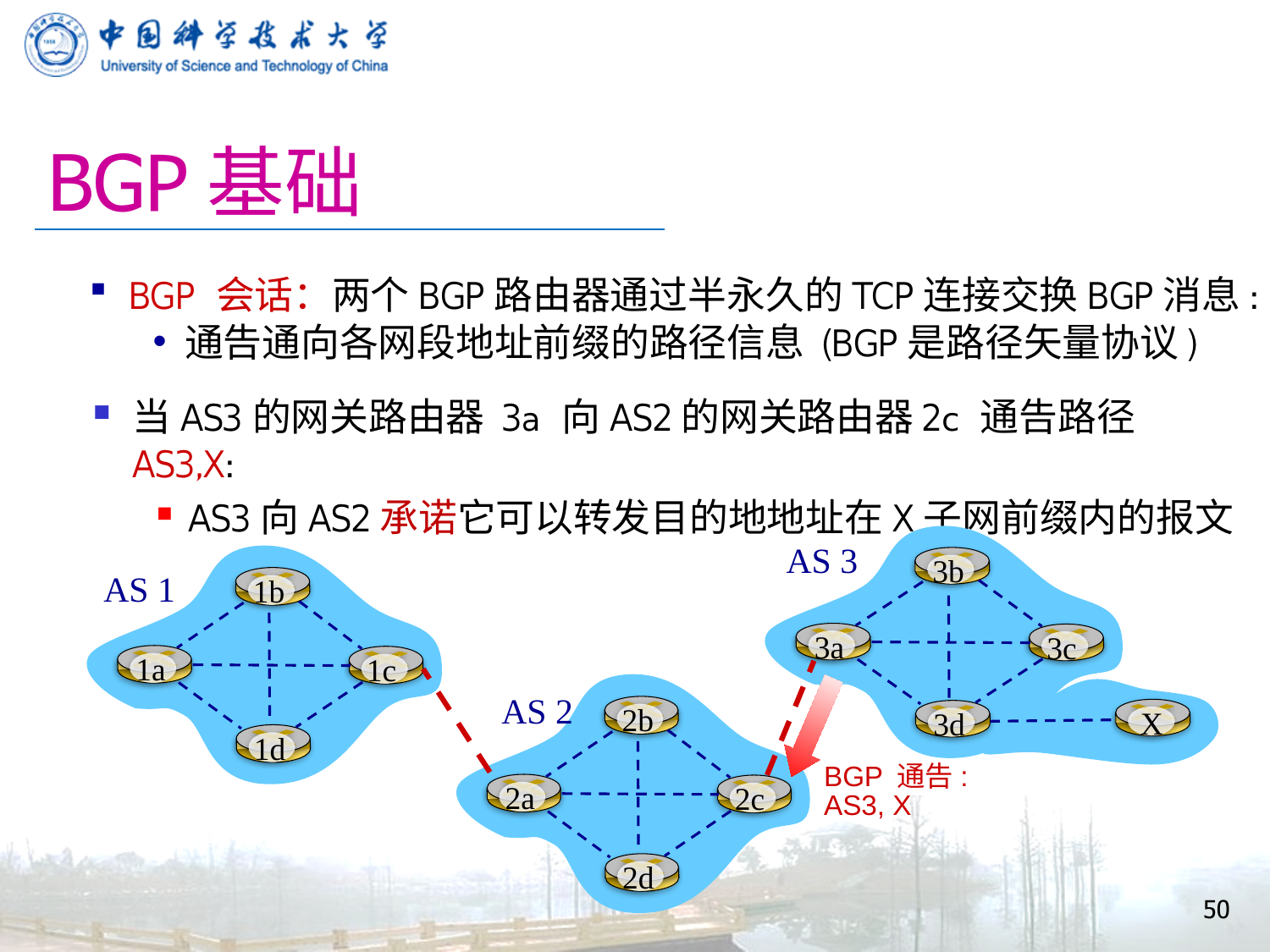

# BGP基础
BGP 会话：两个BGP路由器通过半永久的TCP连接交换BGP消息:
通告通向各网段地址前缀的路径信息 (BGP是路径矢量协议)
当AS3的网关路由器 3a 向AS2的网关路由器2c 通告路径 AS3,X:
AS3向AS2承诺它可以转发目的地地址在X子网前缀内的报文

AS 3
3b

3a

3c

3d

1b

1a

1c

1d

AS 1

2b

2a

2c

2d

BGP 通告:
AS3, X

  X

AS 2
50